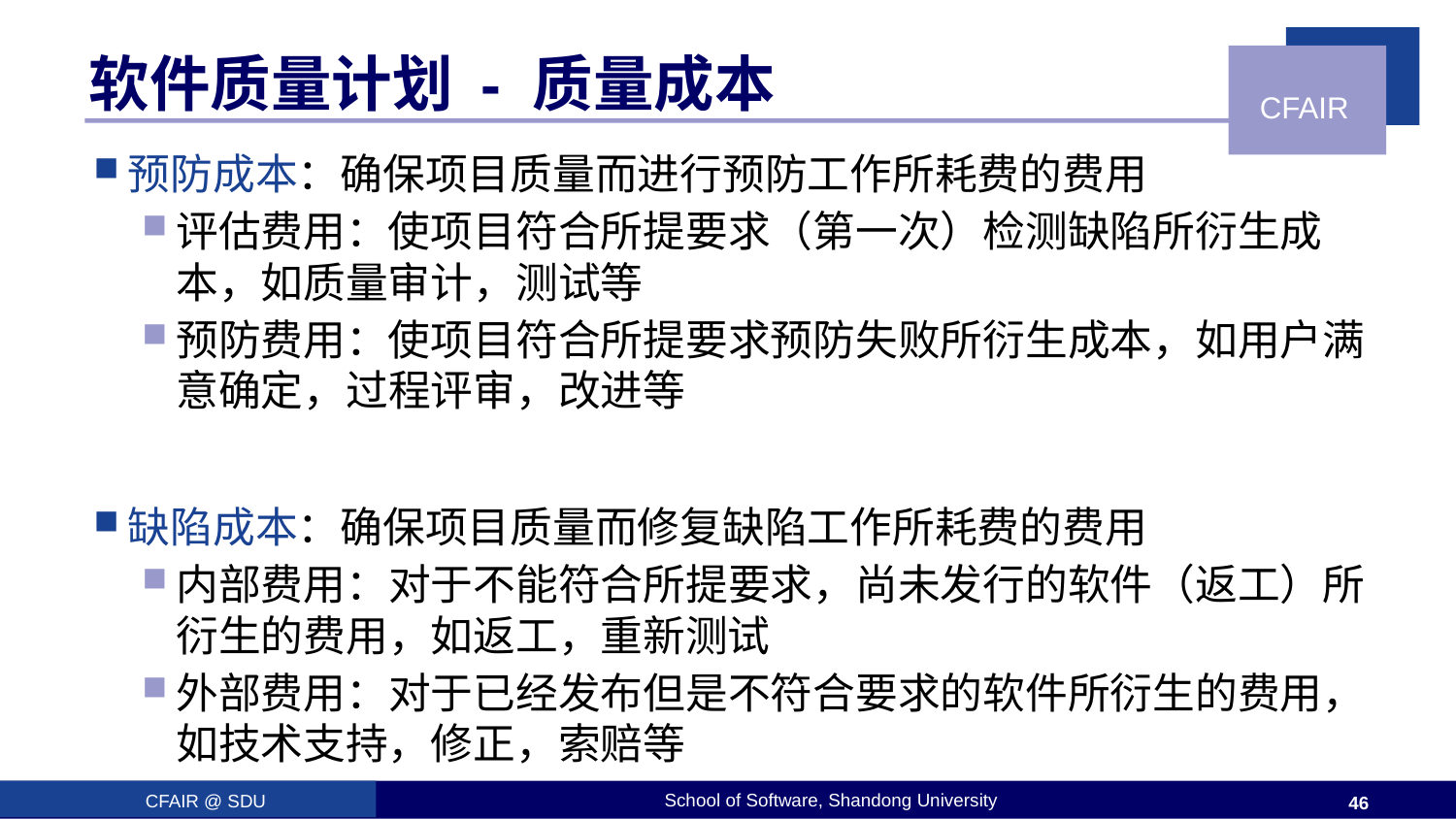

# 软件质量计划 - 质量成本
预防成本：确保项目质量而进行预防工作所耗费的费用
评估费用：使项目符合所提要求（第一次）检测缺陷所衍生成本，如质量审计，测试等
预防费用：使项目符合所提要求预防失败所衍生成本，如用户满意确定，过程评审，改进等

缺陷成本：确保项目质量而修复缺陷工作所耗费的费用
内部费用：对于不能符合所提要求，尚未发行的软件（返工）所衍生的费用，如返工，重新测试
外部费用：对于已经发布但是不符合要求的软件所衍生的费用，如技术支持，修正，索赔等